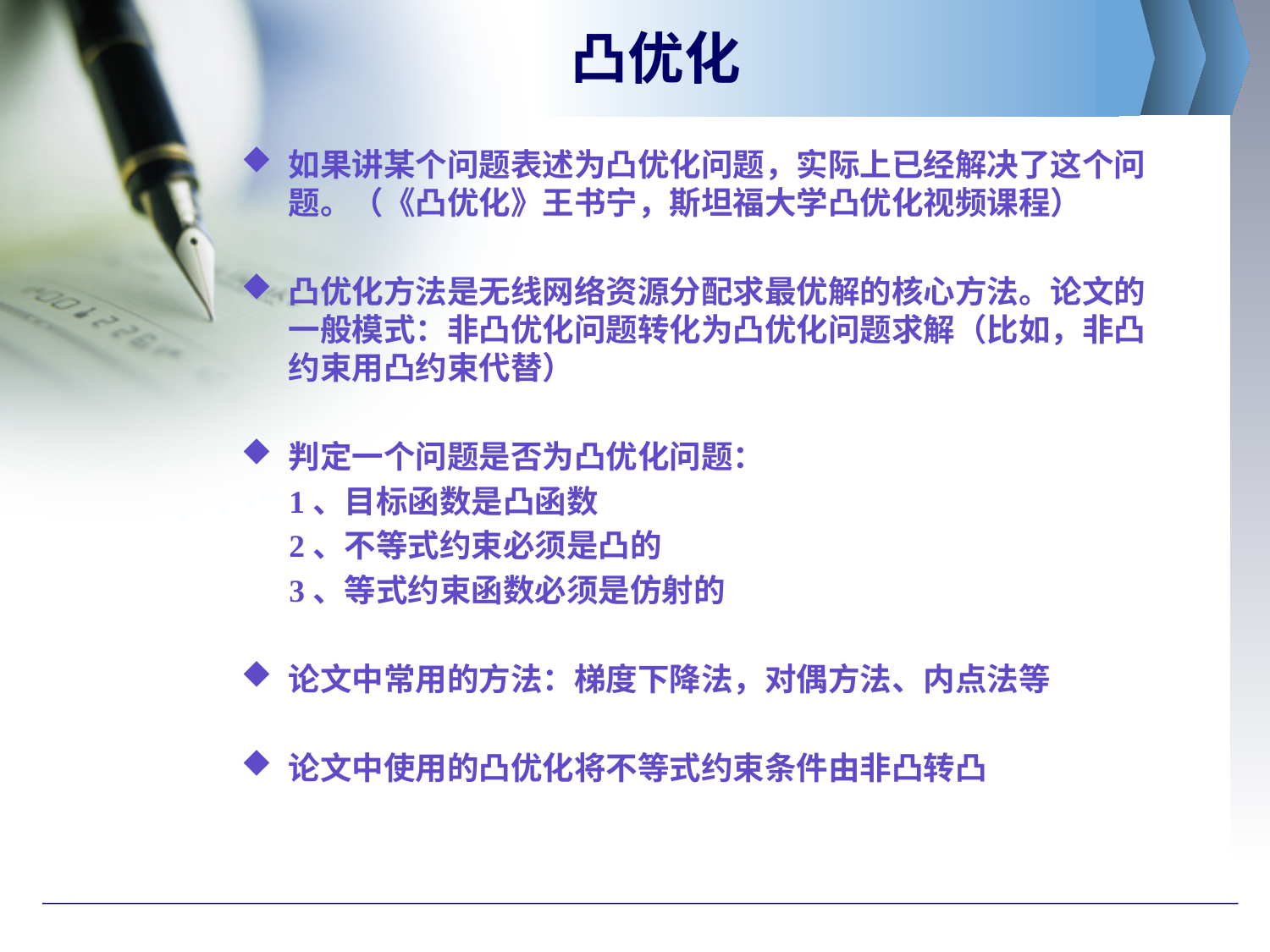

# 凸优化
如果讲某个问题表述为凸优化问题，实际上已经解决了这个问题。（《凸优化》王书宁，斯坦福大学凸优化视频课程）

凸优化方法是无线网络资源分配求最优解的核心方法。论文的一般模式：非凸优化问题转化为凸优化问题求解（比如，非凸约束用凸约束代替）

判定一个问题是否为凸优化问题：
      1、目标函数是凸函数
      2、不等式约束必须是凸的
      3、等式约束函数必须是仿射的

论文中常用的方法：梯度下降法，对偶方法、内点法等

论文中使用的凸优化将不等式约束条件由非凸转凸